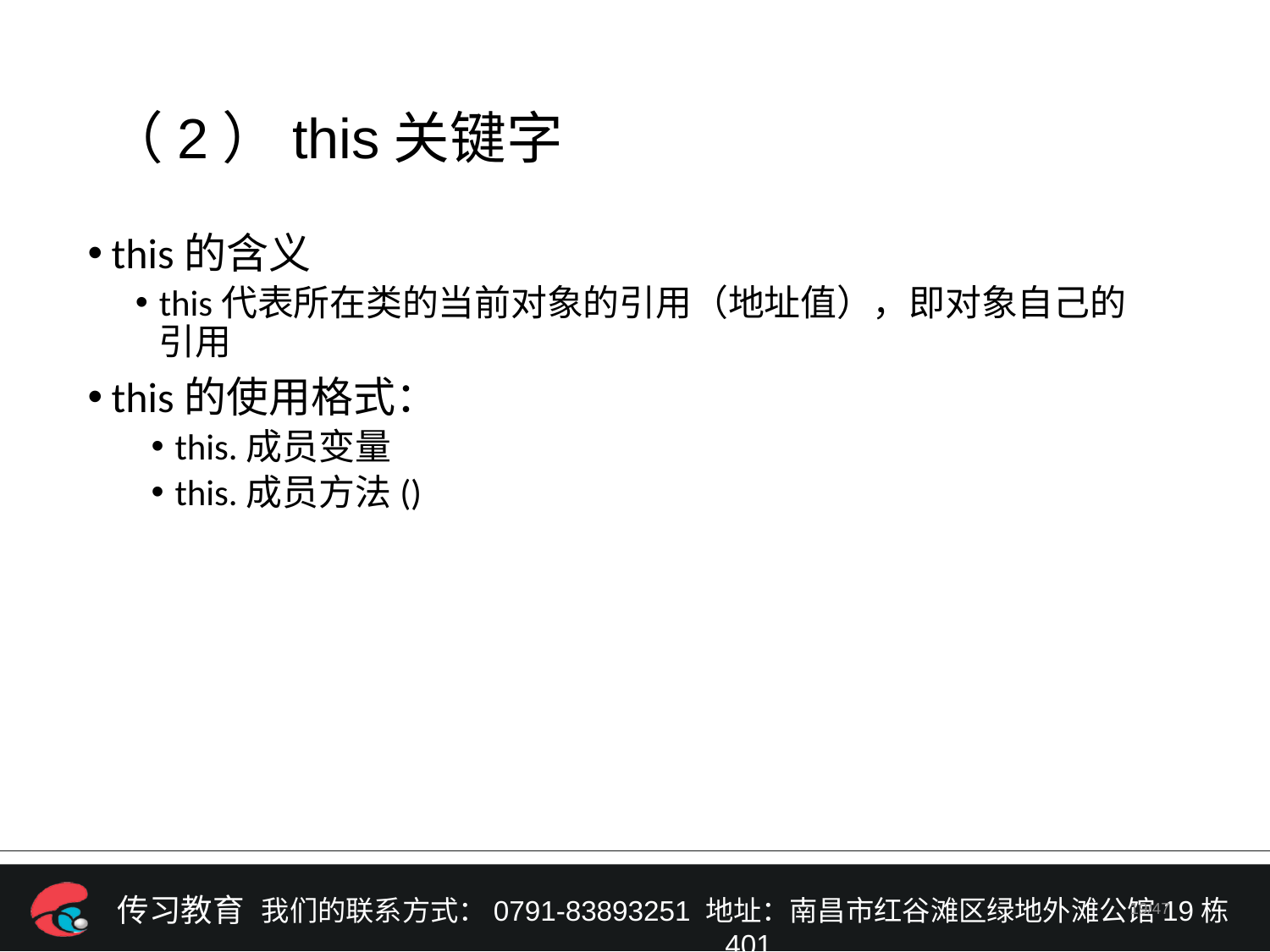

（2）this关键字
this的含义
this代表所在类的当前对象的引用（地址值），即对象自己的引用
this的使用格式：
this.成员变量
this.成员方法()
19/47